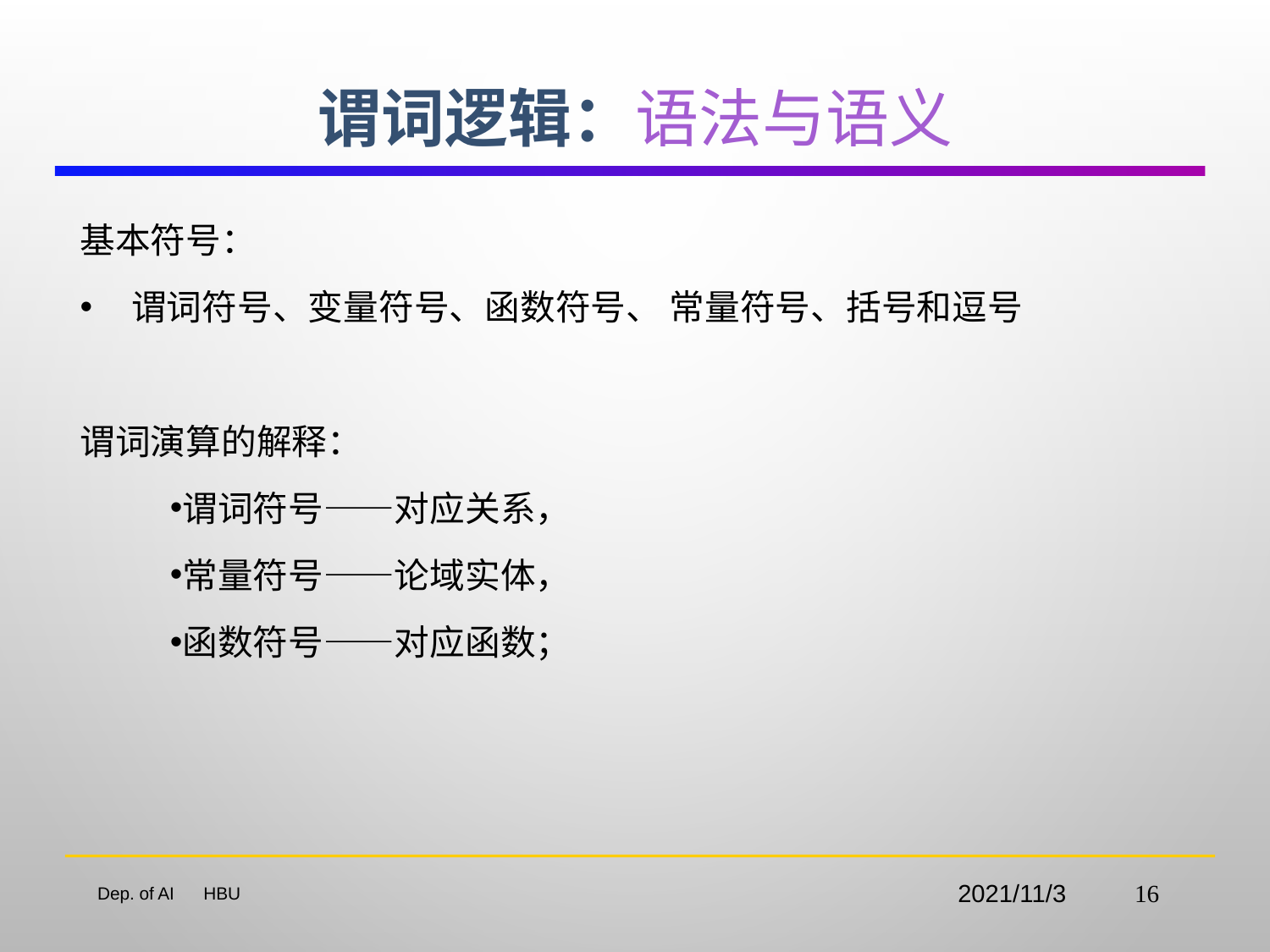

# 谓词逻辑：语法与语义
基本符号：
谓词符号、变量符号、函数符号、 常量符号、括号和逗号

谓词演算的解释：
谓词符号——对应关系，
常量符号——论域实体，
函数符号——对应函数；

Dep. of AI      HBU
2021/11/3
16